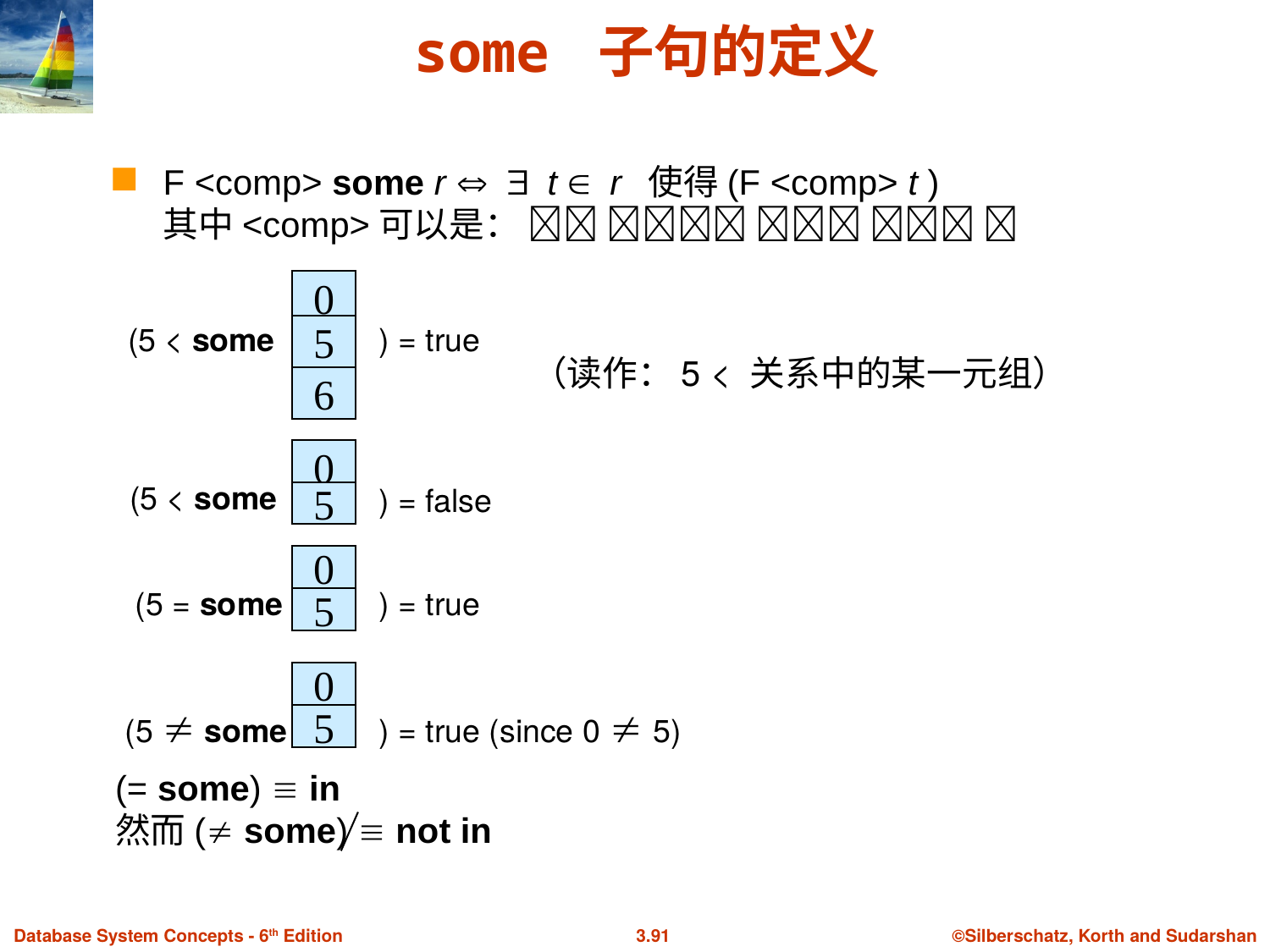

# some 子句的定义
F <comp> some r ⇔ ∃ t ∈ r 使得(F <comp> t )
其中<comp>可以是： <,  ≤,  >,  =,  ≠
0
5
6
(5 < some
) = true
（读作：5 < 关系中的某一元组）
0
(5 < some
) = false
5
0
) = true
(5 = some
5
0
(5 ≠ some
) = true (since 0 ≠ 5)
5
(= some) ≡ in
然而(≠ some) ≡ not in